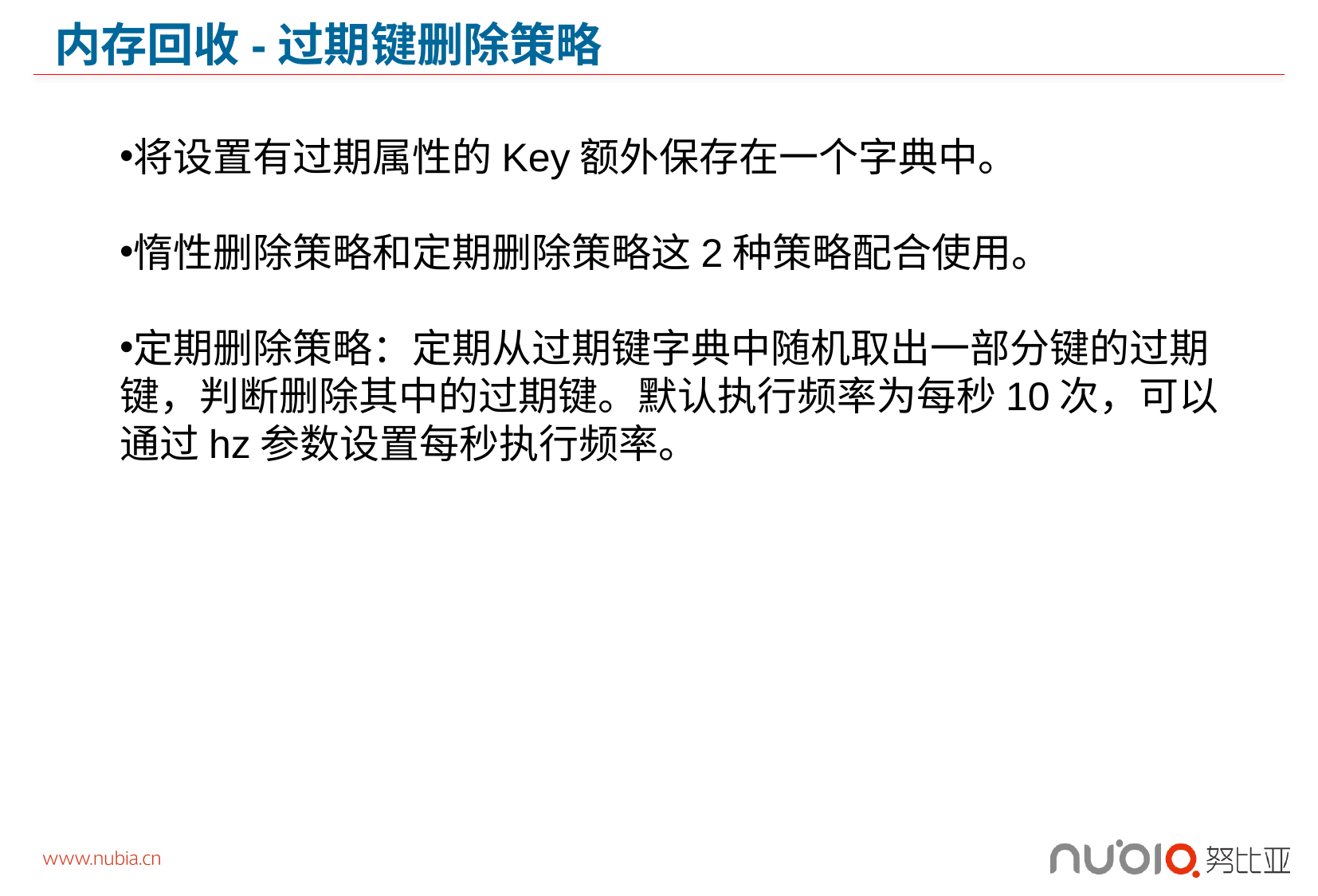

# 内存回收-过期键删除策略
将设置有过期属性的Key额外保存在一个字典中。

惰性删除策略和定期删除策略这2种策略配合使用。

定期删除策略：定期从过期键字典中随机取出一部分键的过期键，判断删除其中的过期键。默认执行频率为每秒10次，可以通过hz参数设置每秒执行频率。